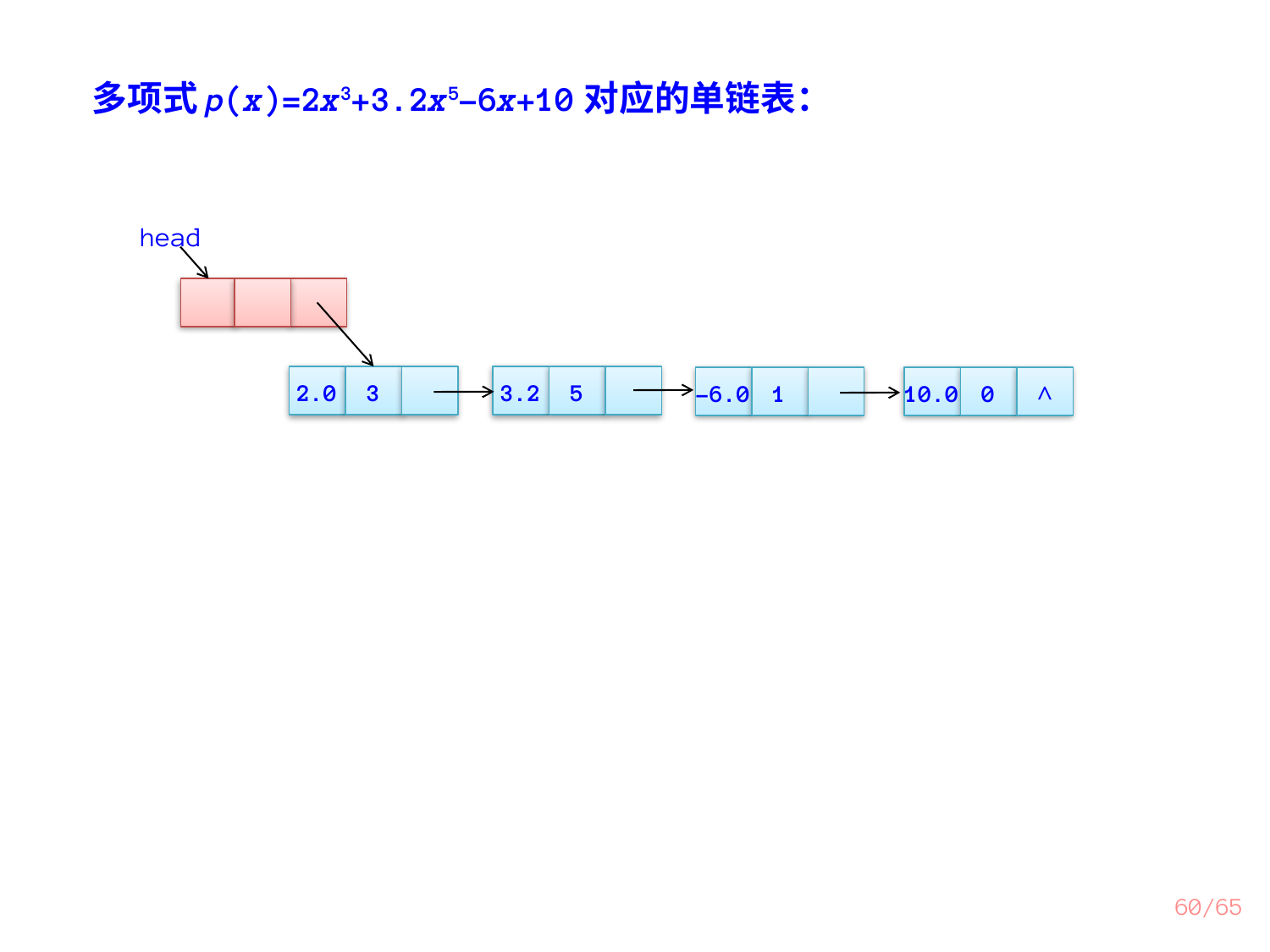

多项式p(x)=2x3+3.2x5-6x+10对应的单链表：
head

2.0
3

3.2
5

-6.0
1

10.0
0
∧

60/65